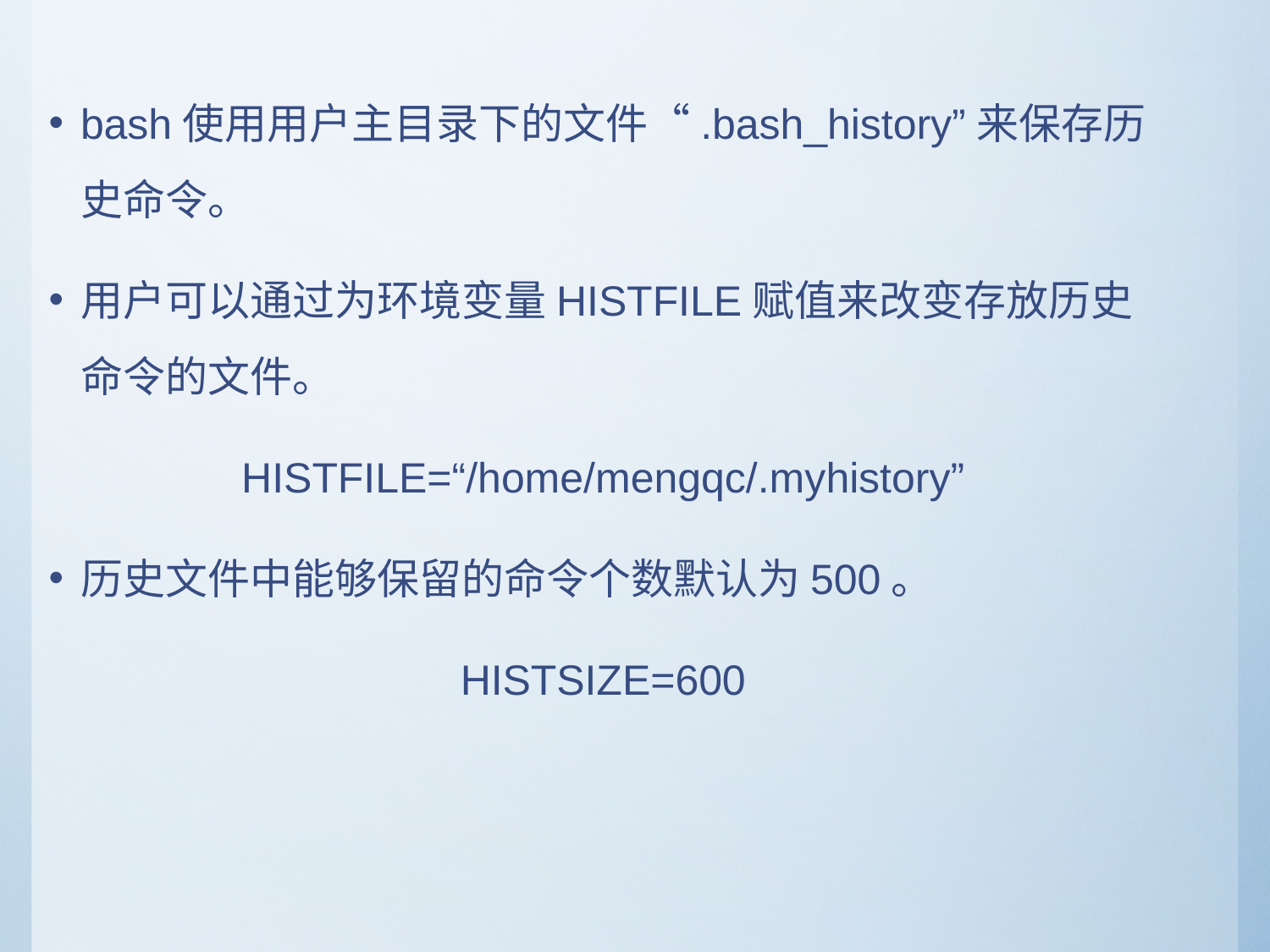

bash使用用户主目录下的文件“.bash_history”来保存历史命令。
用户可以通过为环境变量HISTFILE赋值来改变存放历史命令的文件。
HISTFILE=“/home/mengqc/.myhistory”
历史文件中能够保留的命令个数默认为500。
HISTSIZE=600